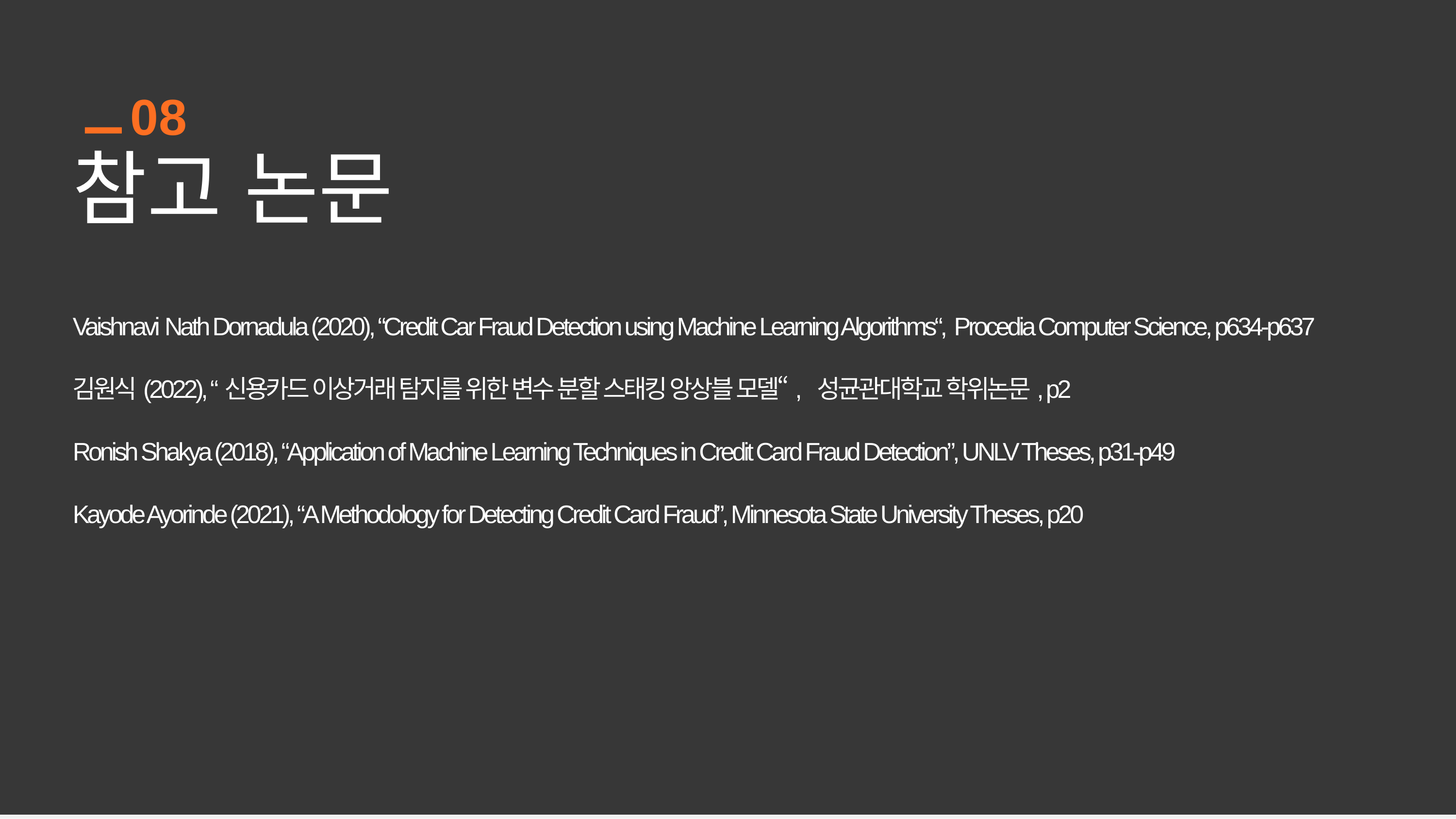

08

참고 논문
Vaishnavi Nath Dornadula (2020), “Credit Car Fraud Detection using Machine Learning Algorithms“,  Procedia Computer Science, p634-p637

김원식(2022), “신용카드 이상거래 탐지를 위한 변수 분할 스태킹 앙상블 모델“,  성균관대학교 학위논문, p2

Ronish Shakya (2018), “Application of Machine Learning Techniques in Credit Card Fraud Detection”, UNLV Theses, p31-p49

Kayode Ayorinde (2021), “A Methodology for Detecting Credit Card Fraud”, Minnesota State University Theses, p20